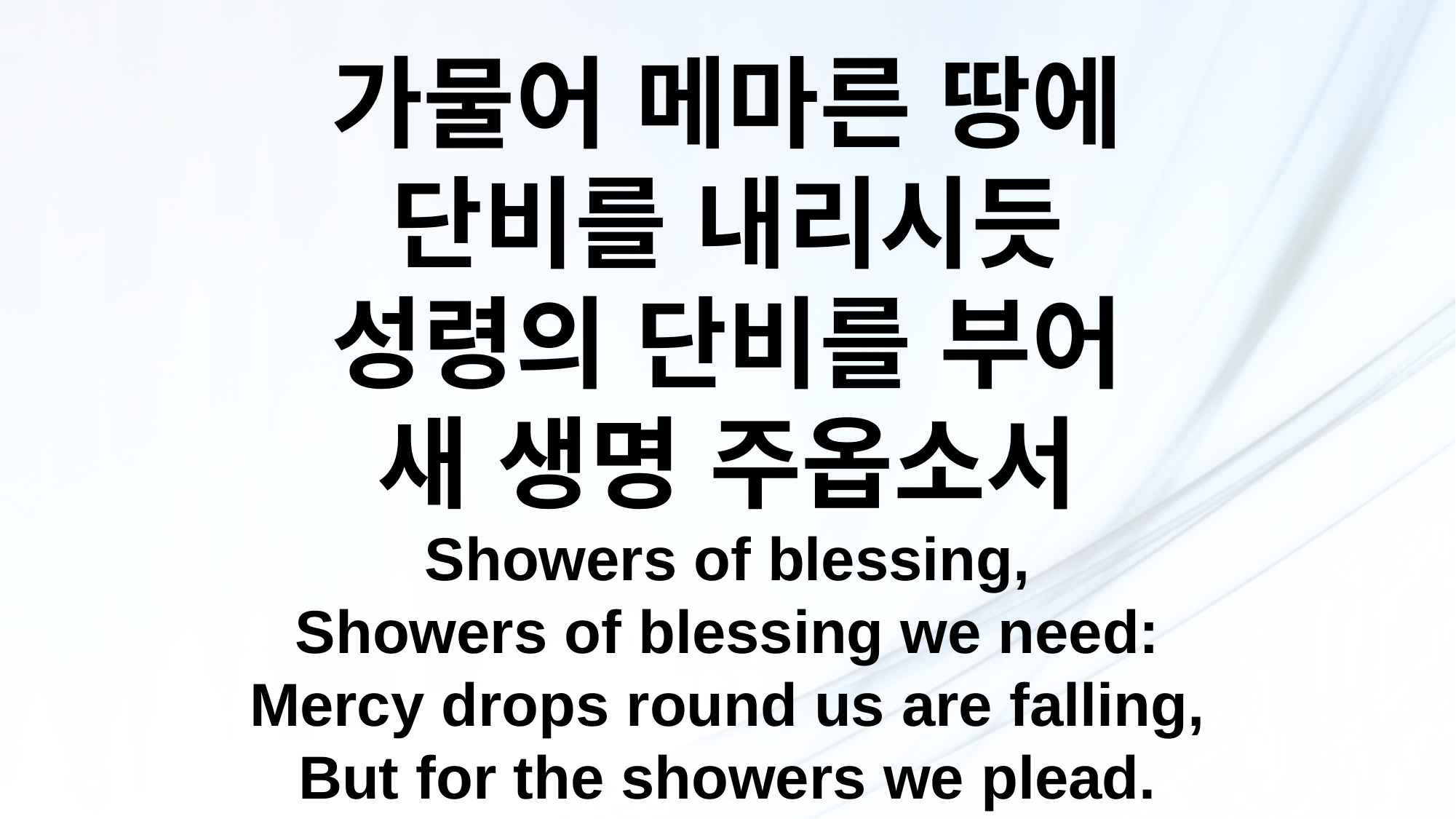

가물어 메마른 땅에
단비를 내리시듯
성령의 단비를 부어
새 생명 주옵소서
Showers of blessing,
Showers of blessing we need:
Mercy drops round us are falling,
But for the showers we plead.